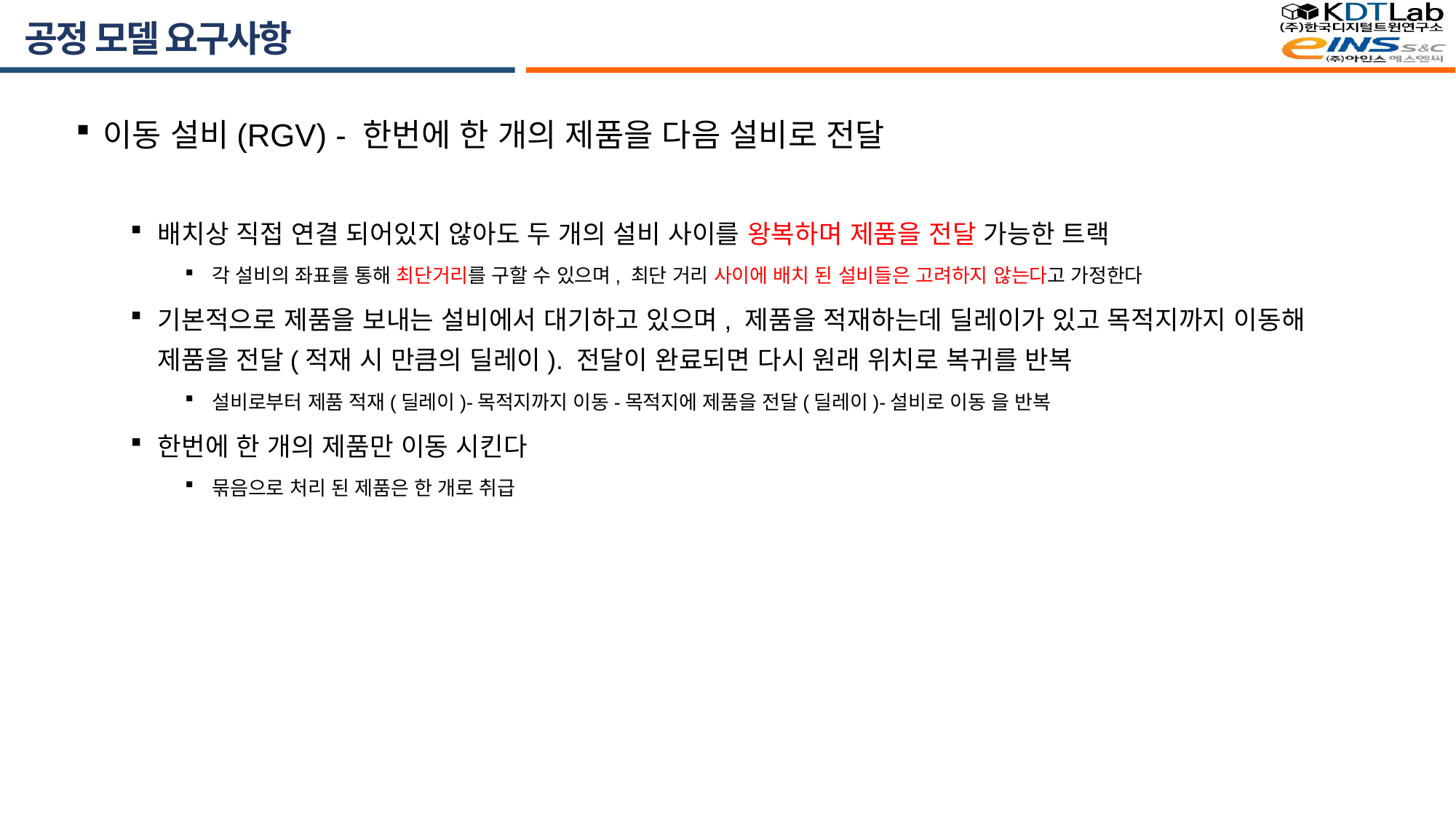

# 공정 모델 요구사항
이동 설비(RGV) - 한번에 한 개의 제품을 다음 설비로 전달

배치상 직접 연결 되어있지 않아도 두 개의 설비 사이를 왕복하며 제품을 전달 가능한 트랙
각 설비의 좌표를 통해 최단거리를 구할 수 있으며, 최단 거리 사이에 배치 된 설비들은 고려하지 않는다고 가정한다
기본적으로 제품을 보내는 설비에서 대기하고 있으며, 제품을 적재하는데 딜레이가 있고 목적지까지 이동해 제품을 전달(적재 시 만큼의 딜레이). 전달이 완료되면 다시 원래 위치로 복귀를 반복
설비로부터 제품 적재(딜레이)-목적지까지 이동-목적지에 제품을 전달(딜레이)-설비로 이동 을 반복
한번에 한 개의 제품만 이동 시킨다
묶음으로 처리 된 제품은 한 개로 취급